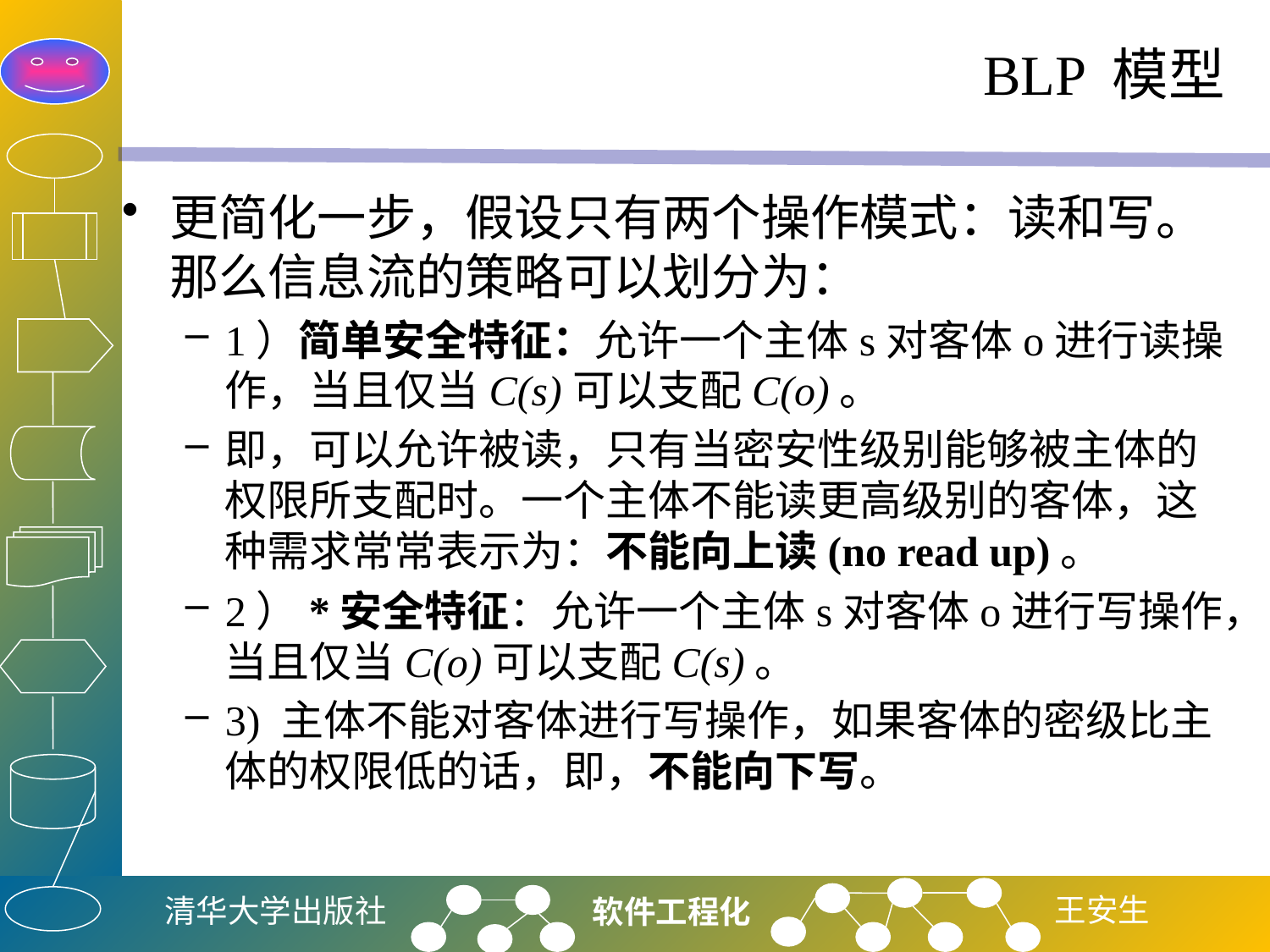

# BLP 模型
更简化一步，假设只有两个操作模式：读和写。那么信息流的策略可以划分为：
1）简单安全特征：允许一个主体s对客体o进行读操作，当且仅当C(s)可以支配C(o)。
即，可以允许被读，只有当密安性级别能够被主体的权限所支配时。一个主体不能读更高级别的客体，这种需求常常表示为：不能向上读(no read up)。
2）*安全特征：允许一个主体s对客体o进行写操作，当且仅当C(o)可以支配C(s)。
3) 主体不能对客体进行写操作，如果客体的密级比主体的权限低的话，即，不能向下写。